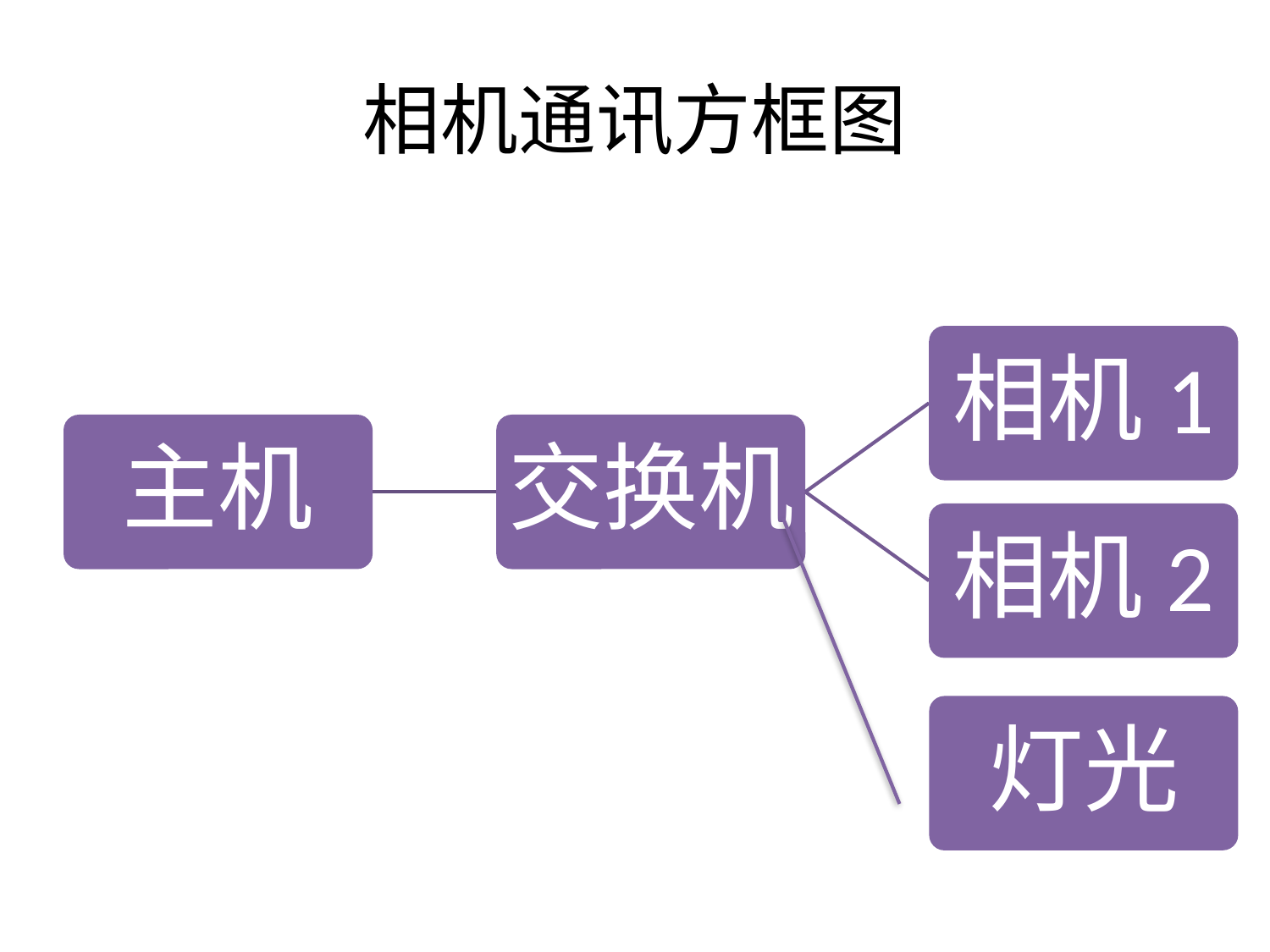

# 相机通讯方框图
主机

交换机

相机1

相机2
灯光